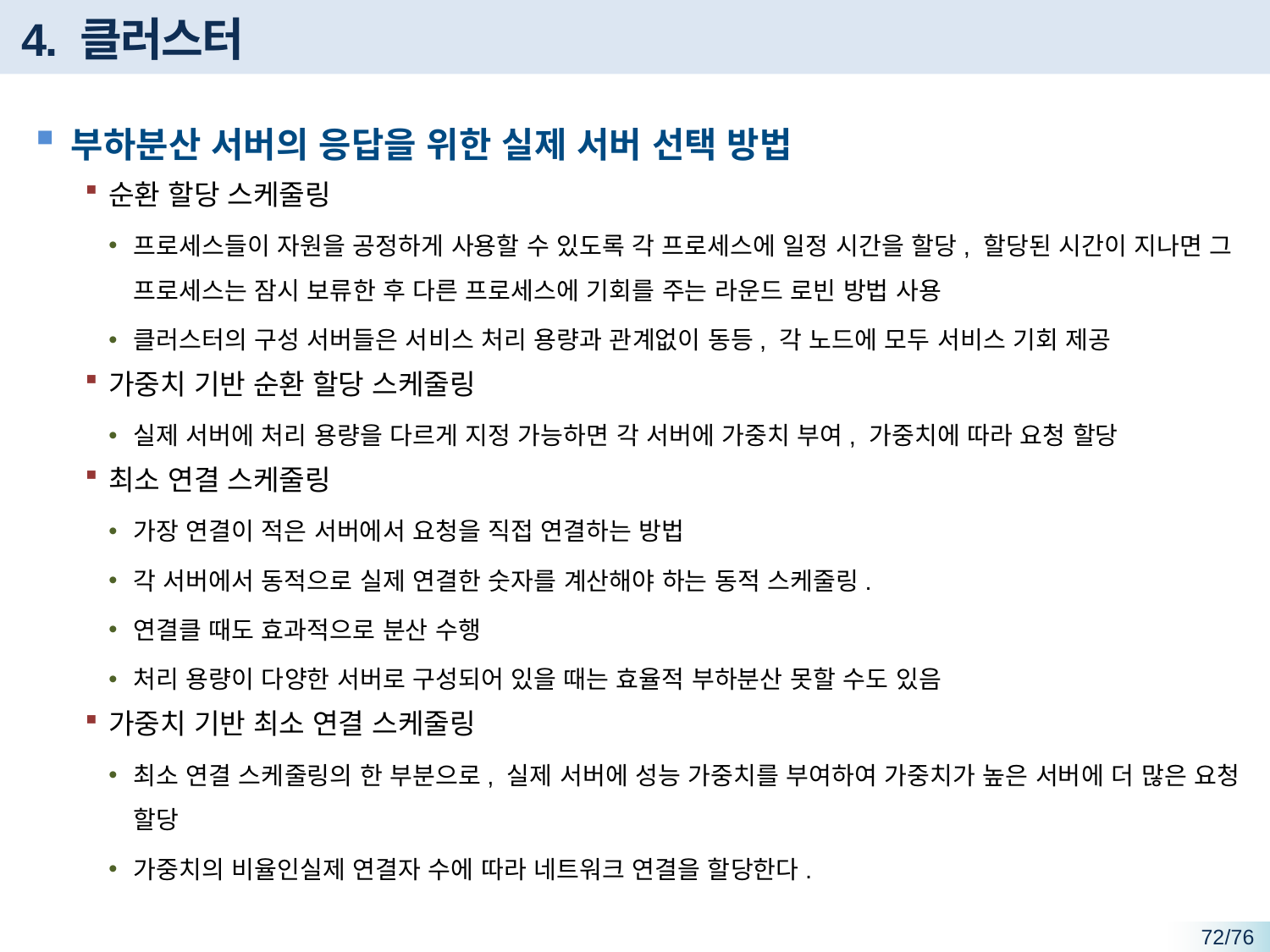

# 4. 클러스터
부하분산 서버의 응답을 위한 실제 서버 선택 방법
순환 할당 스케줄링
프로세스들이 자원을 공정하게 사용할 수 있도록 각 프로세스에 일정 시간을 할당, 할당된 시간이 지나면 그 프로세스는 잠시 보류한 후 다른 프로세스에 기회를 주는 라운드 로빈 방법 사용
클러스터의 구성 서버들은 서비스 처리 용량과 관계없이 동등, 각 노드에 모두 서비스 기회 제공
가중치 기반 순환 할당 스케줄링
실제 서버에 처리 용량을 다르게 지정 가능하면 각 서버에 가중치 부여, 가중치에 따라 요청 할당
최소 연결 스케줄링
가장 연결이 적은 서버에서 요청을 직접 연결하는 방법
각 서버에서 동적으로 실제 연결한 숫자를 계산해야 하는 동적 스케줄링.
연결클 때도 효과적으로 분산 수행
처리 용량이 다양한 서버로 구성되어 있을 때는 효율적 부하분산 못할 수도 있음
가중치 기반 최소 연결 스케줄링
최소 연결 스케줄링의 한 부분으로, 실제 서버에 성능 가중치를 부여하여 가중치가 높은 서버에 더 많은 요청 할당
가중치의 비율인실제 연결자 수에 따라 네트워크 연결을 할당한다.